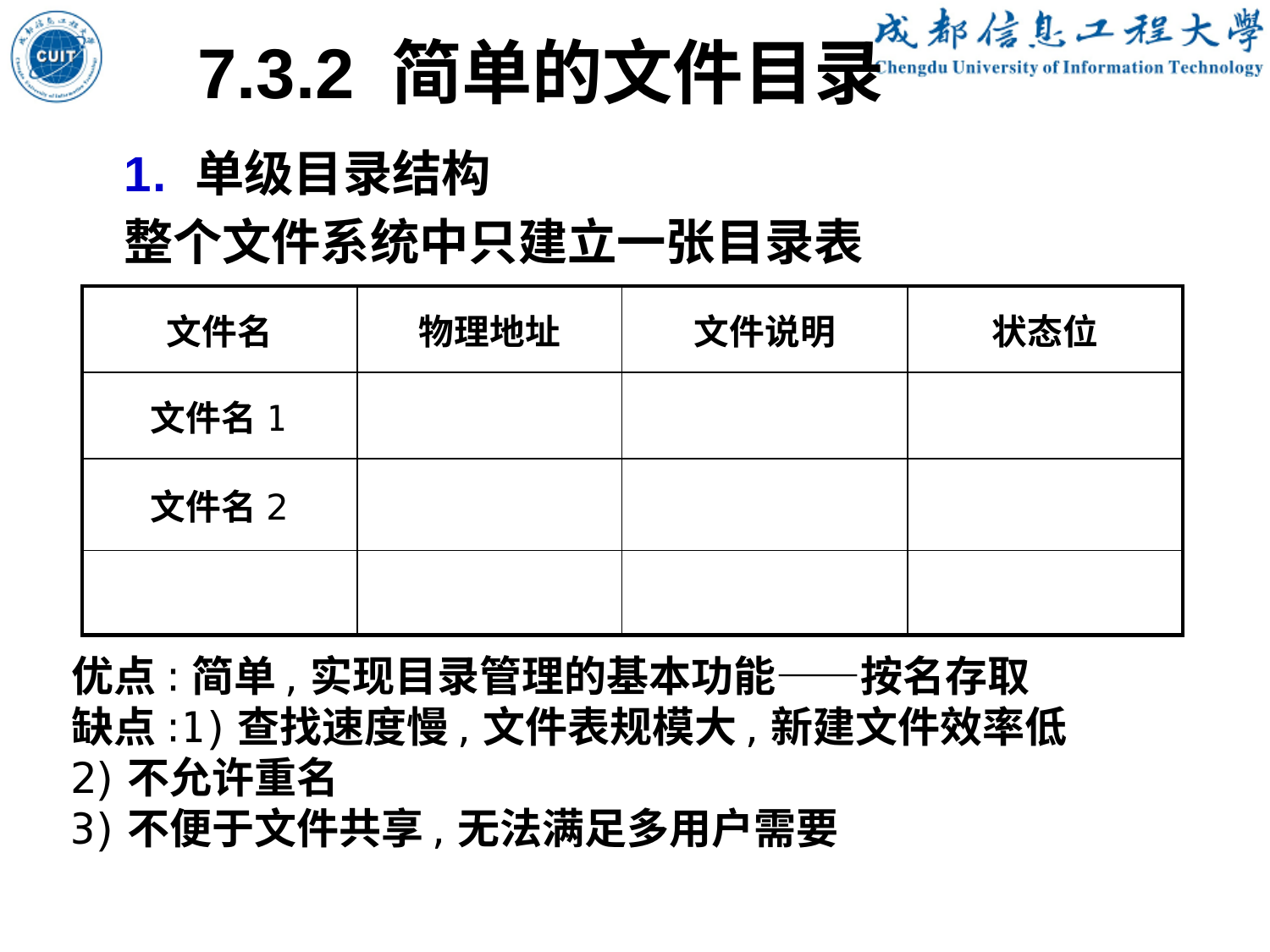

7.3.2 简单的文件目录
单级目录结构
整个文件系统中只建立一张目录表
| 文件名 | 物理地址 | 文件说明 | 状态位 |
| --- | --- | --- | --- |
| 文件名1 |  |  |  |
| 文件名2 |  |  |  |
|  |  |  |  |
优点:简单,实现目录管理的基本功能——按名存取
缺点:1)查找速度慢,文件表规模大,新建文件效率低
2)不允许重名
3)不便于文件共享,无法满足多用户需要